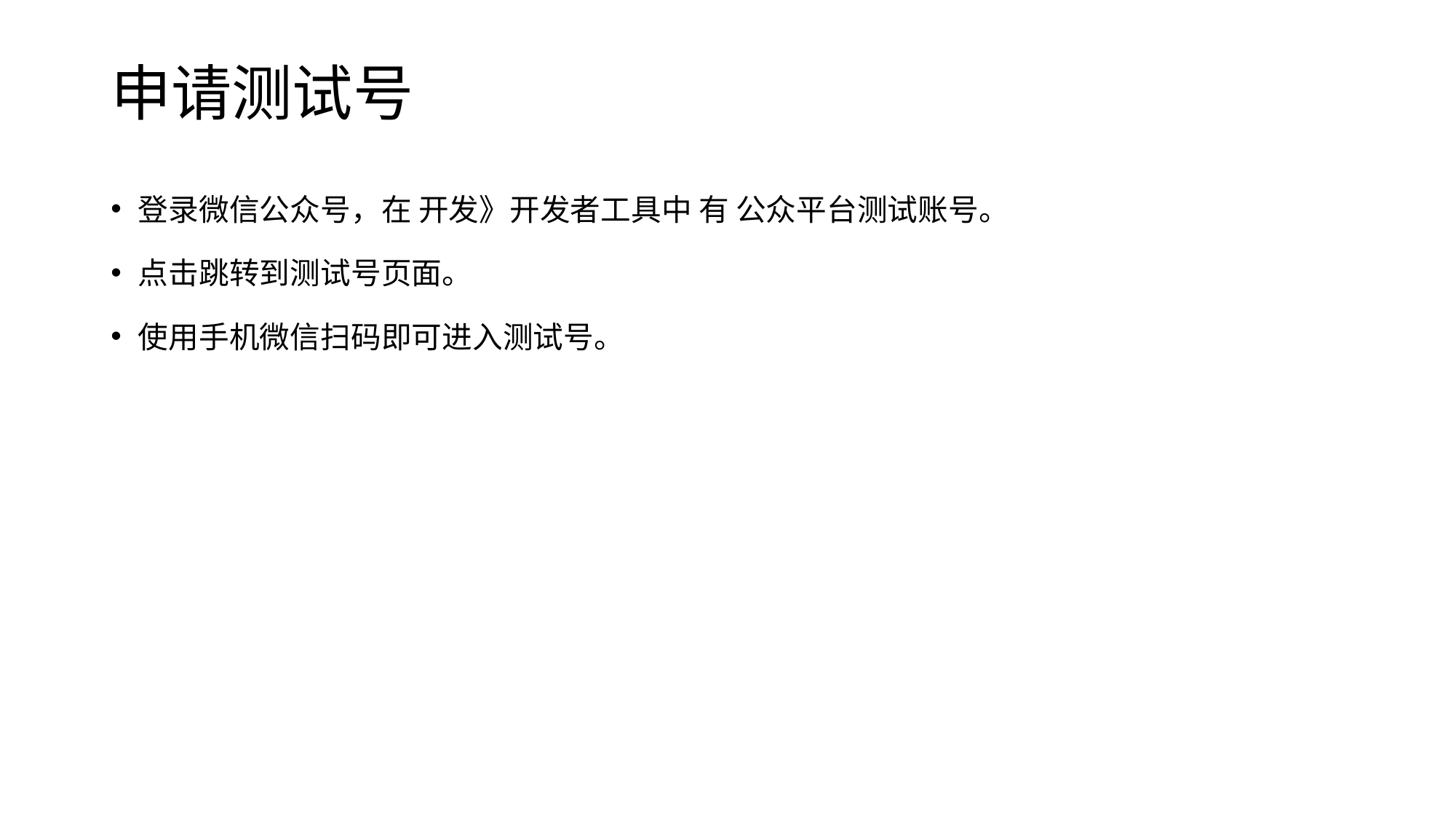

# 申请测试号
登录微信公众号，在 开发》开发者工具中 有 公众平台测试账号。
点击跳转到测试号页面。
使用手机微信扫码即可进入测试号。